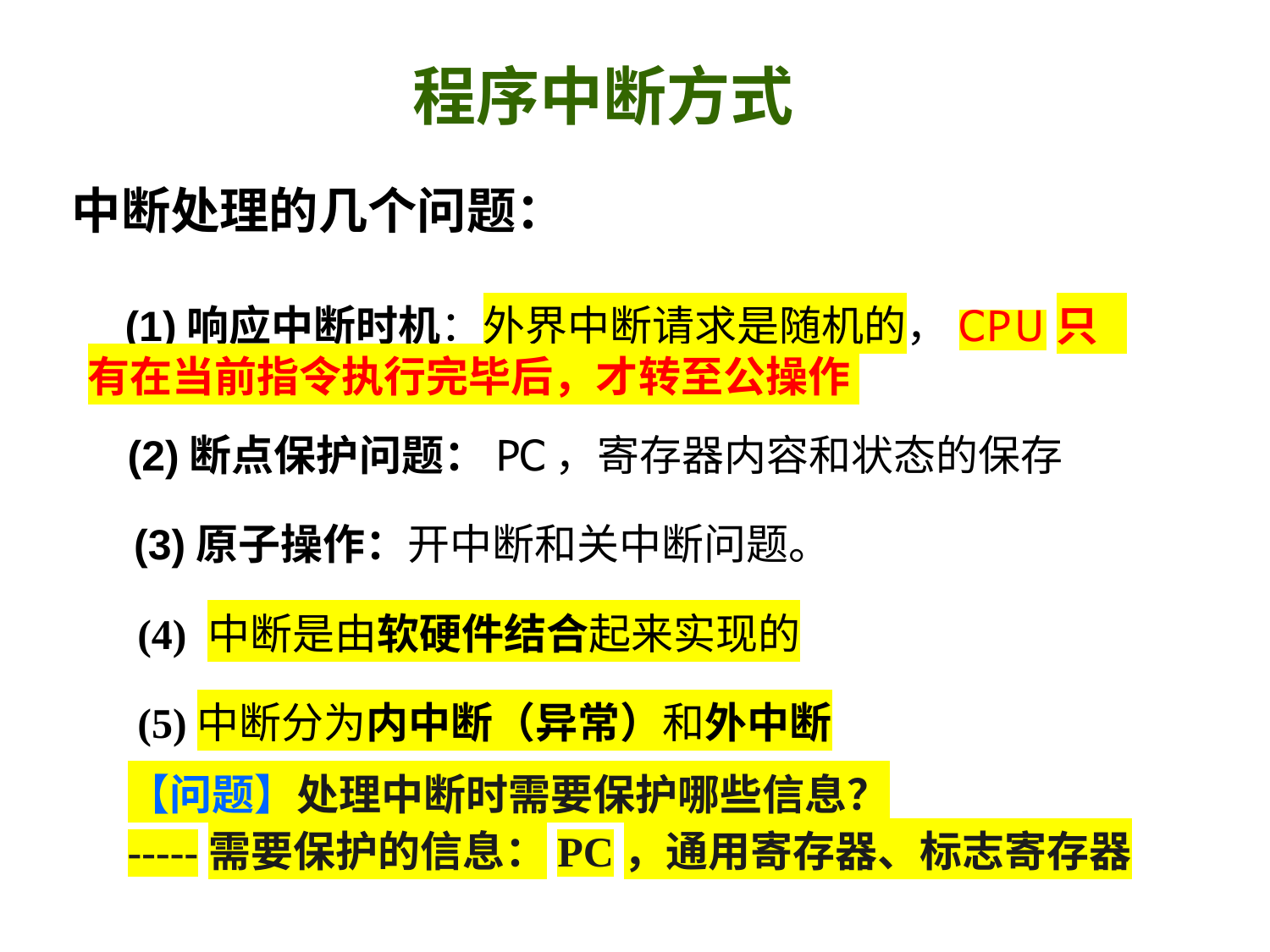

# 程序中断方式
中断处理的几个问题：
(1)响应中断时机：外界中断请求是随机的，CPU只    有在当前指令执行完毕后，才转至公操作
(2)断点保护问题：PC，寄存器内容和状态的保存
(3)原子操作：开中断和关中断问题。
(4) 中断是由软硬件结合起来实现的
(5)中断分为内中断（异常）和外中断
【问题】处理中断时需要保护哪些信息？
-----需要保护的信息：PC，通用寄存器、标志寄存器